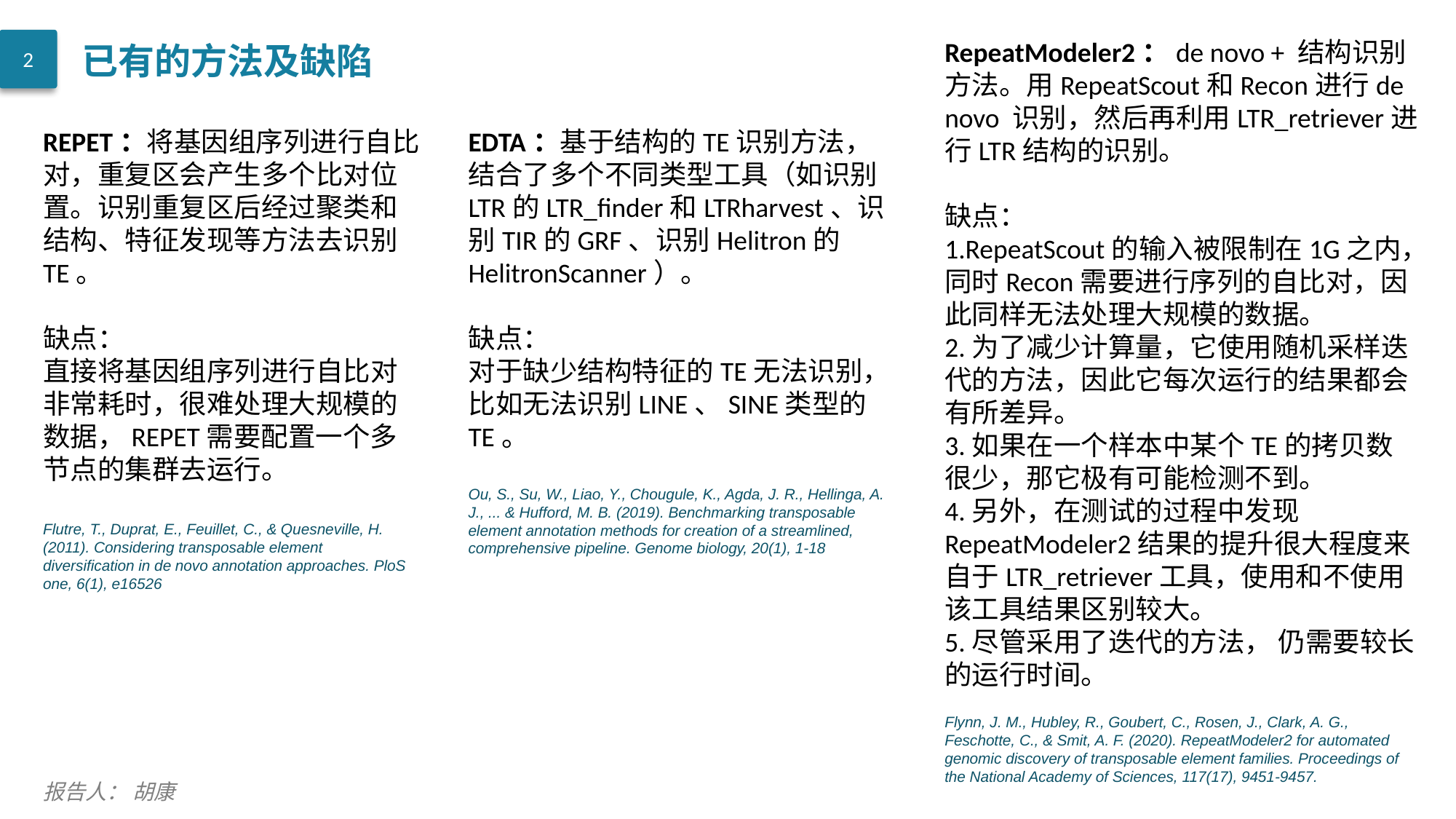

2
RepeatModeler2：de novo + 结构识别方法。用RepeatScout和Recon进行de novo 识别，然后再利用LTR_retriever进行LTR结构的识别。

缺点：
1.RepeatScout的输入被限制在1G之内，同时Recon需要进行序列的自比对，因此同样无法处理大规模的数据。
2.为了减少计算量，它使用随机采样迭代的方法，因此它每次运行的结果都会有所差异。
3.如果在一个样本中某个TE的拷贝数很少，那它极有可能检测不到。
4.另外，在测试的过程中发现RepeatModeler2结果的提升很大程度来自于LTR_retriever工具，使用和不使用该工具结果区别较大。
5.尽管采用了迭代的方法， 仍需要较长的运行时间。
已有的方法及缺陷
RESEARCH PURPOES
REPET：将基因组序列进行自比对，重复区会产生多个比对位置。识别重复区后经过聚类和结构、特征发现等方法去识别TE。

缺点：
直接将基因组序列进行自比对非常耗时，很难处理大规模的数据，REPET需要配置一个多节点的集群去运行。
EDTA：基于结构的TE识别方法，结合了多个不同类型工具（如识别LTR的LTR_finder和LTRharvest、识别TIR的GRF、识别Helitron的HelitronScanner）。

缺点：
对于缺少结构特征的TE无法识别，比如无法识别LINE、SINE类型的TE。
Ou, S., Su, W., Liao, Y., Chougule, K., Agda, J. R., Hellinga, A. J., ... & Hufford, M. B. (2019). Benchmarking transposable element annotation methods for creation of a streamlined, comprehensive pipeline. Genome biology, 20(1), 1-18
Flutre, T., Duprat, E., Feuillet, C., & Quesneville, H. (2011). Considering transposable element diversification in de novo annotation approaches. PloS one, 6(1), e16526
Flynn, J. M., Hubley, R., Goubert, C., Rosen, J., Clark, A. G., Feschotte, C., & Smit, A. F. (2020). RepeatModeler2 for automated genomic discovery of transposable element families. Proceedings of the National Academy of Sciences, 117(17), 9451-9457.
报告人： 胡康